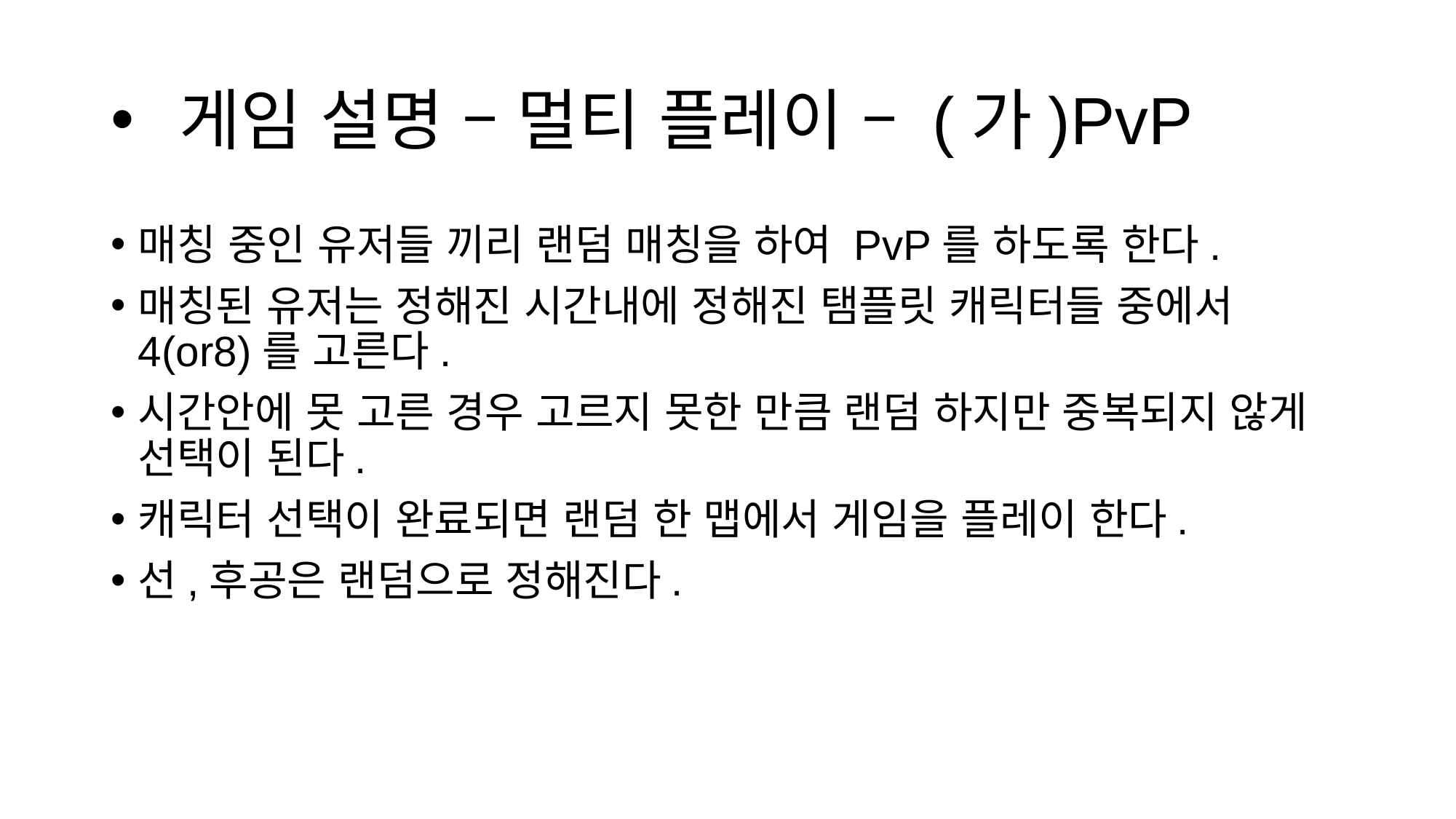

# 게임 설명 – 멀티 플레이 – (가)PvP
매칭 중인 유저들 끼리 랜덤 매칭을 하여 PvP를 하도록 한다.
매칭된 유저는 정해진 시간내에 정해진 탬플릿 캐릭터들 중에서 4(or8)를 고른다.
시간안에 못 고른 경우 고르지 못한 만큼 랜덤 하지만 중복되지 않게 선택이 된다.
캐릭터 선택이 완료되면 랜덤 한 맵에서 게임을 플레이 한다.
선,후공은 랜덤으로 정해진다.